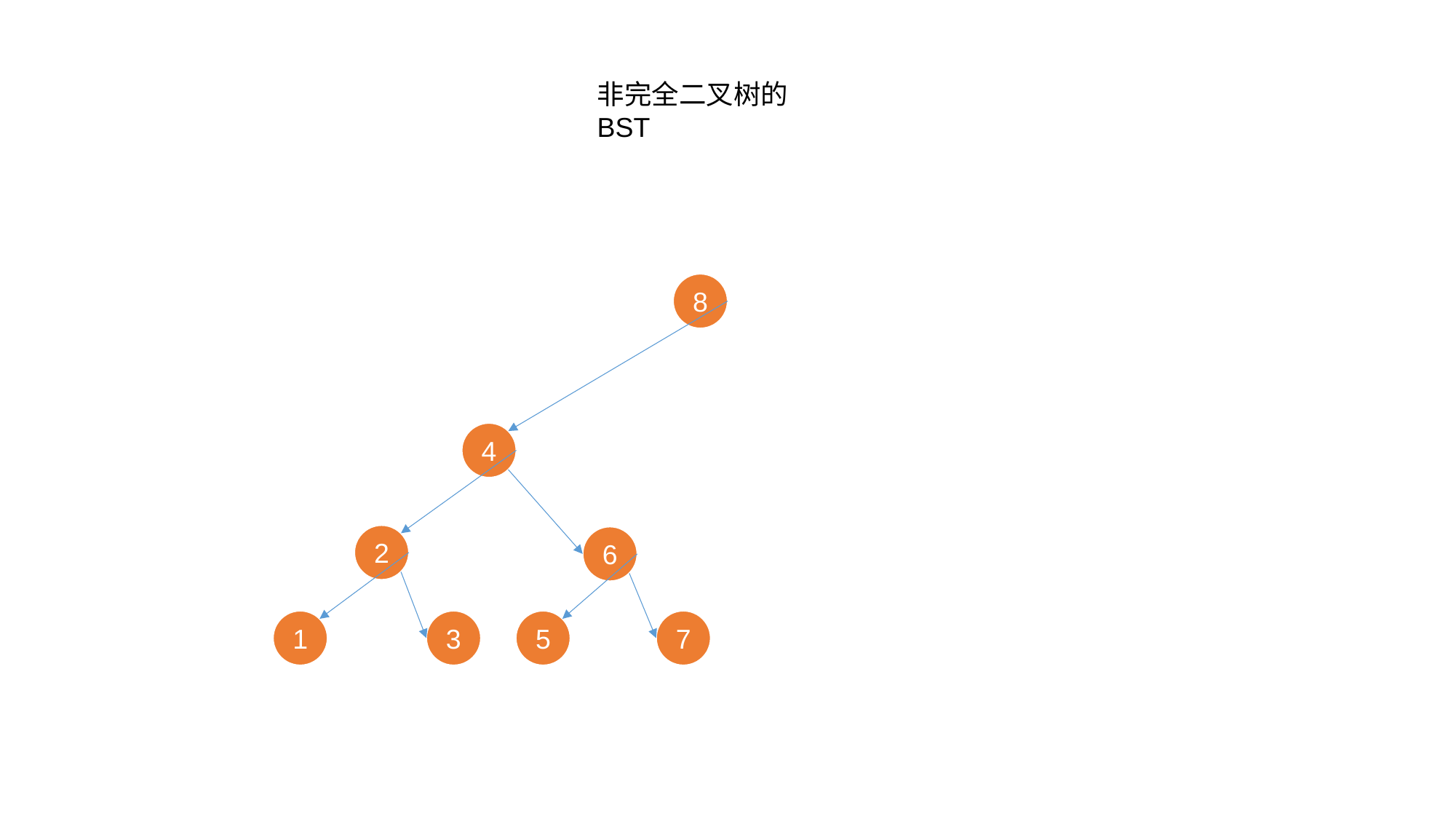

非完全二叉树的BST
8
4
2
6
1
3
5
7